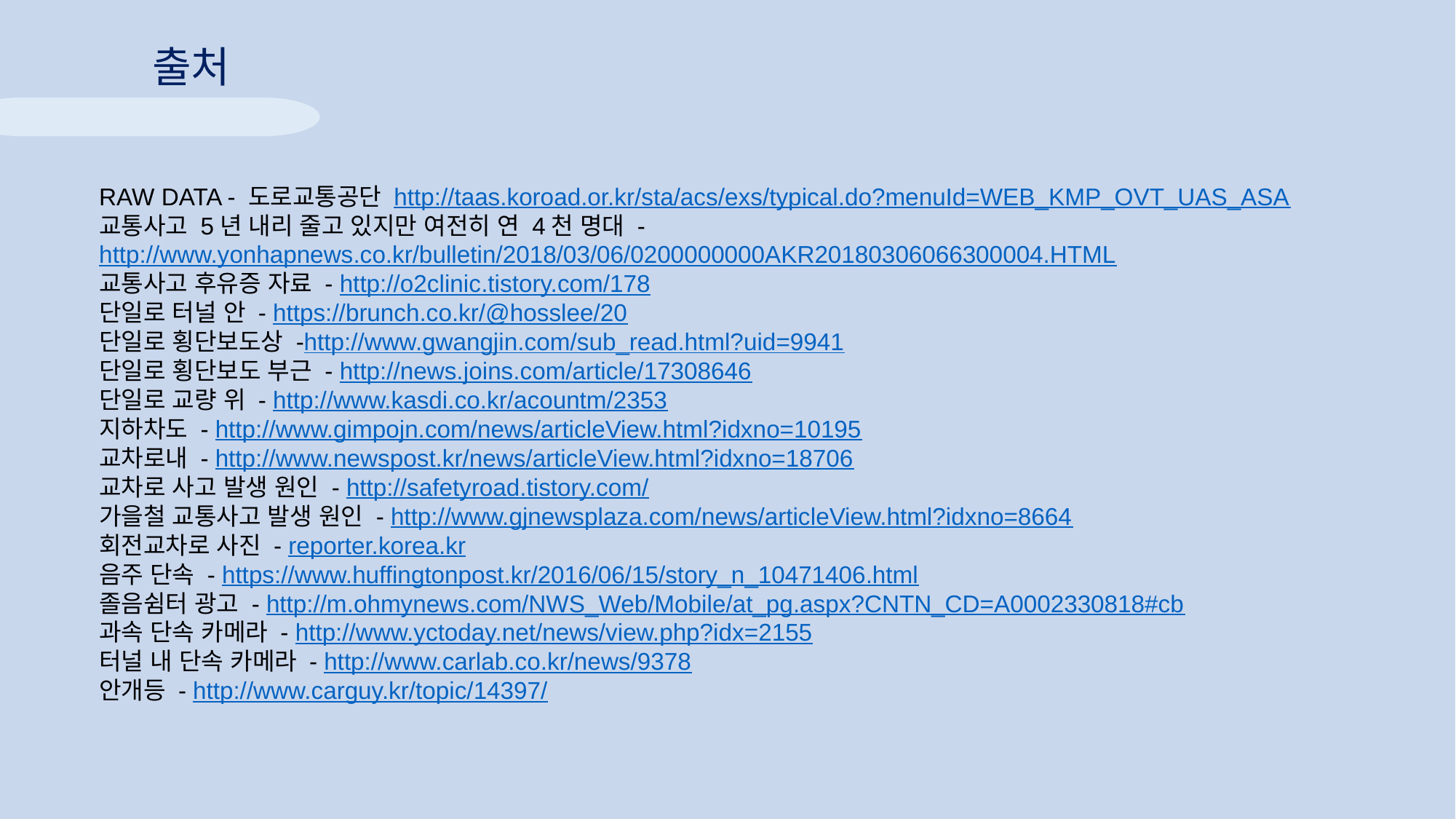

출처

RAW DATA - 도로교통공단 http://taas.koroad.or.kr/sta/acs/exs/typical.do?menuId=WEB_KMP_OVT_UAS_ASA
교통사고 5년 내리 줄고 있지만 여전히 연 4천 명대 - http://www.yonhapnews.co.kr/bulletin/2018/03/06/0200000000AKR20180306066300004.HTML
교통사고 후유증 자료 - http://o2clinic.tistory.com/178
단일로 터널 안 - https://brunch.co.kr/@hosslee/20
단일로 횡단보도상 -http://www.gwangjin.com/sub_read.html?uid=9941
단일로 횡단보도 부근 - http://news.joins.com/article/17308646
단일로 교량 위 - http://www.kasdi.co.kr/acountm/2353
지하차도 - http://www.gimpojn.com/news/articleView.html?idxno=10195
교차로내 - http://www.newspost.kr/news/articleView.html?idxno=18706
교차로 사고 발생 원인 - http://safetyroad.tistory.com/
가을철 교통사고 발생 원인 - http://www.gjnewsplaza.com/news/articleView.html?idxno=8664
회전교차로 사진 - reporter.korea.kr
음주 단속 - https://www.huffingtonpost.kr/2016/06/15/story_n_10471406.html
졸음쉼터 광고 - http://m.ohmynews.com/NWS_Web/Mobile/at_pg.aspx?CNTN_CD=A0002330818#cb
과속 단속 카메라 - http://www.yctoday.net/news/view.php?idx=2155
터널 내 단속 카메라 - http://www.carlab.co.kr/news/9378
안개등 - http://www.carguy.kr/topic/14397/